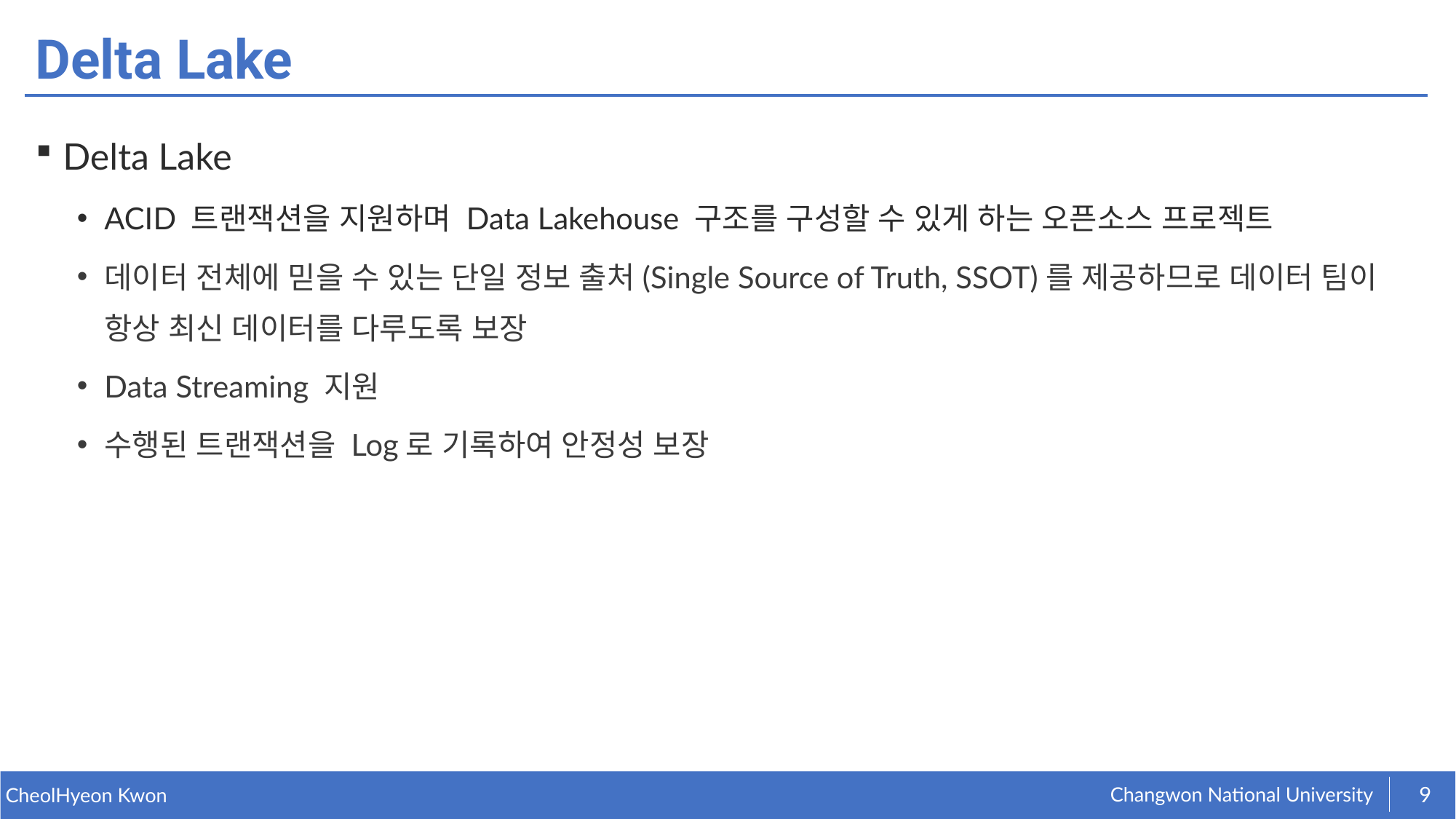

# Delta Lake
Delta Lake
ACID 트랜잭션을 지원하며 Data Lakehouse 구조를 구성할 수 있게 하는 오픈소스 프로젝트
데이터 전체에 믿을 수 있는 단일 정보 출처(Single Source of Truth, SSOT)를 제공하므로 데이터 팀이 항상 최신 데이터를 다루도록 보장
Data Streaming 지원
수행된 트랜잭션을 Log로 기록하여 안정성 보장

9